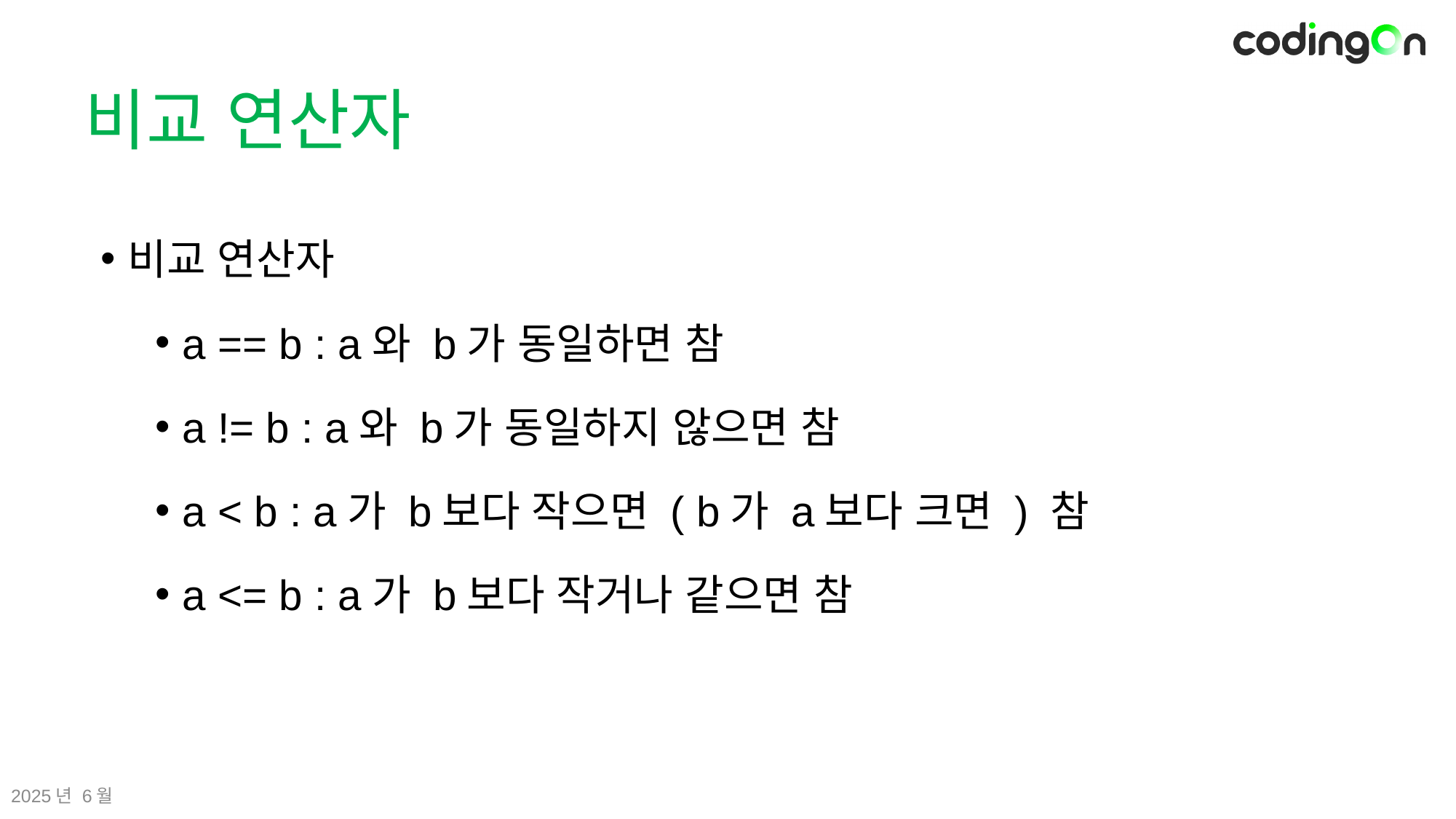

# 비교 연산자
비교 연산자
a == b : a와 b가 동일하면 참
a != b : a와 b가 동일하지 않으면 참
a < b : a가 b보다 작으면 ( b가 a보다 크면 ) 참
a <= b : a가 b보다 작거나 같으면 참
2025년 6월